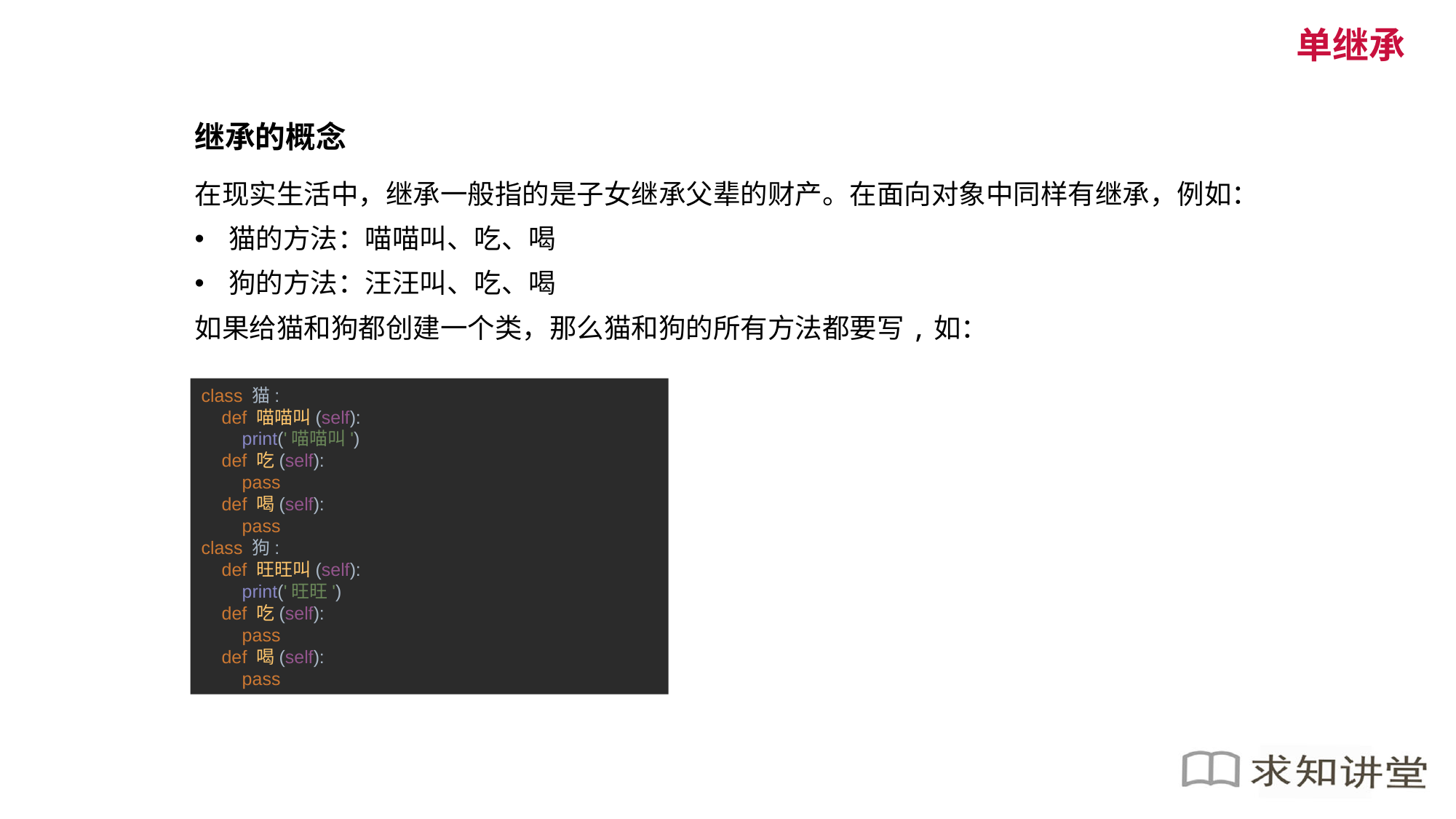

单继承

继承的概念
在现实生活中，继承一般指的是子女继承父辈的财产。在面向对象中同样有继承，例如：
猫的方法：喵喵叫、吃、喝
狗的方法：汪汪叫、吃、喝
如果给猫和狗都创建一个类，那么猫和狗的所有方法都要写,如：
class 猫:
    def 喵喵叫(self):
        print('喵喵叫')
    def 吃(self):
        pass
    def 喝(self):
        pass
class 狗:
    def 旺旺叫(self):
        print('旺旺')
    def 吃(self):
        pass
    def 喝(self):
        pass